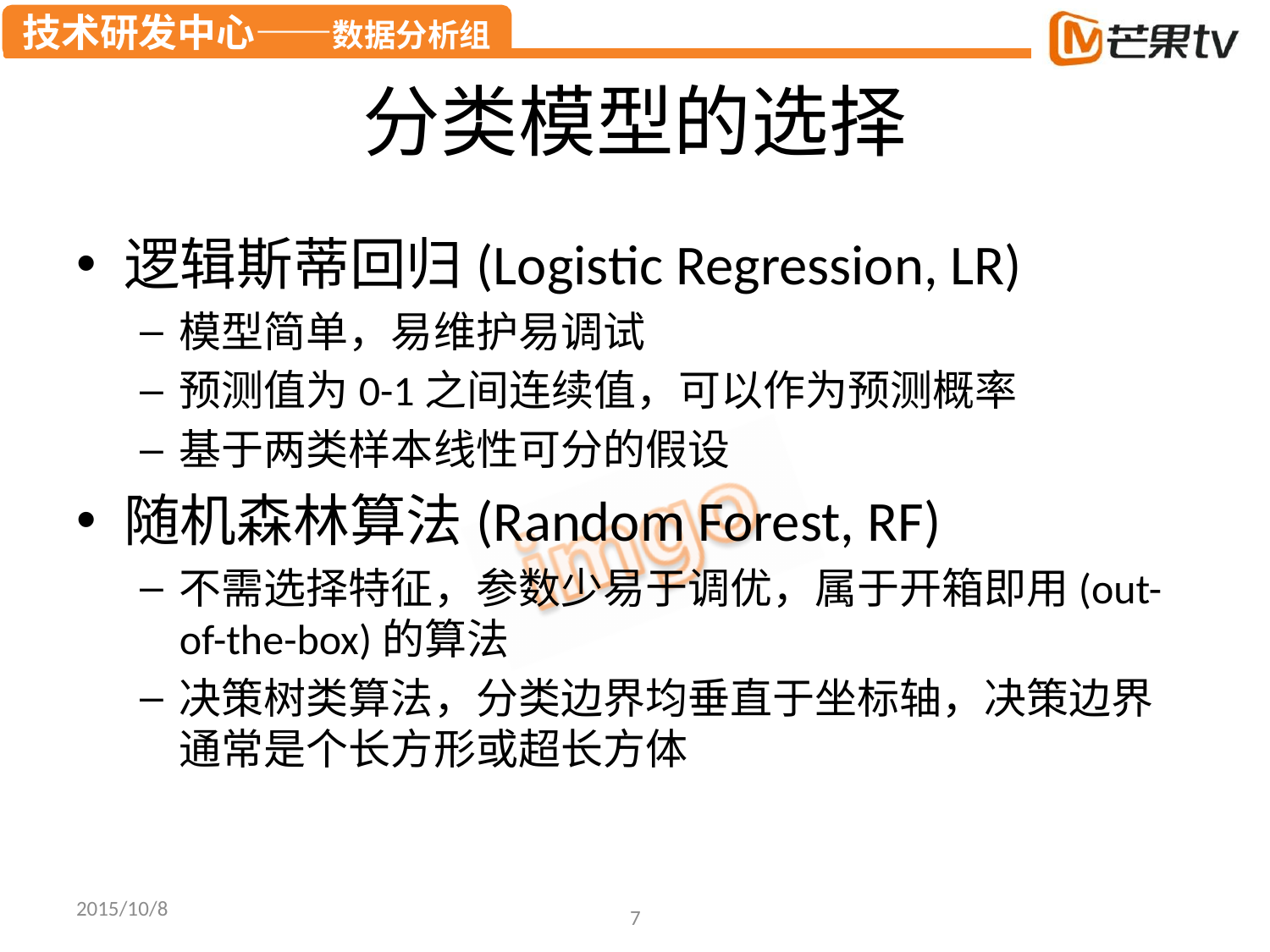

# 分类模型的选择
逻辑斯蒂回归(Logistic Regression, LR)
模型简单，易维护易调试
预测值为0-1之间连续值，可以作为预测概率
基于两类样本线性可分的假设
随机森林算法(Random Forest, RF)
不需选择特征，参数少易于调优，属于开箱即用(out-of-the-box)的算法
决策树类算法，分类边界均垂直于坐标轴，决策边界通常是个长方形或超长方体
2015/10/8
7